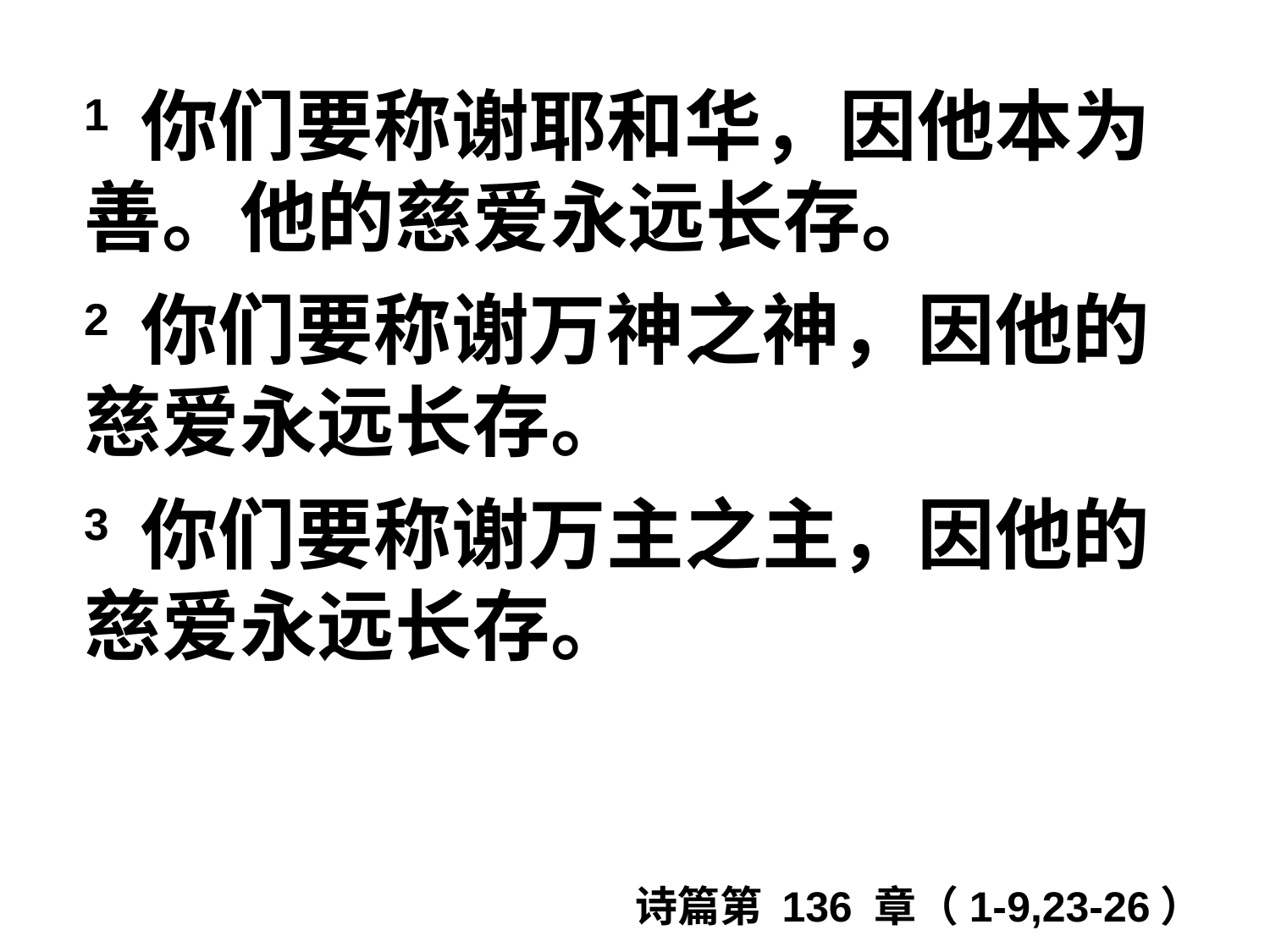

1 你们要称谢耶和华，因他本为善。他的慈爱永远长存。
2 你们要称谢万神之神，因他的慈爱永远长存。
3 你们要称谢万主之主，因他的慈爱永远长存。
诗篇第 136 章（1-9,23-26）